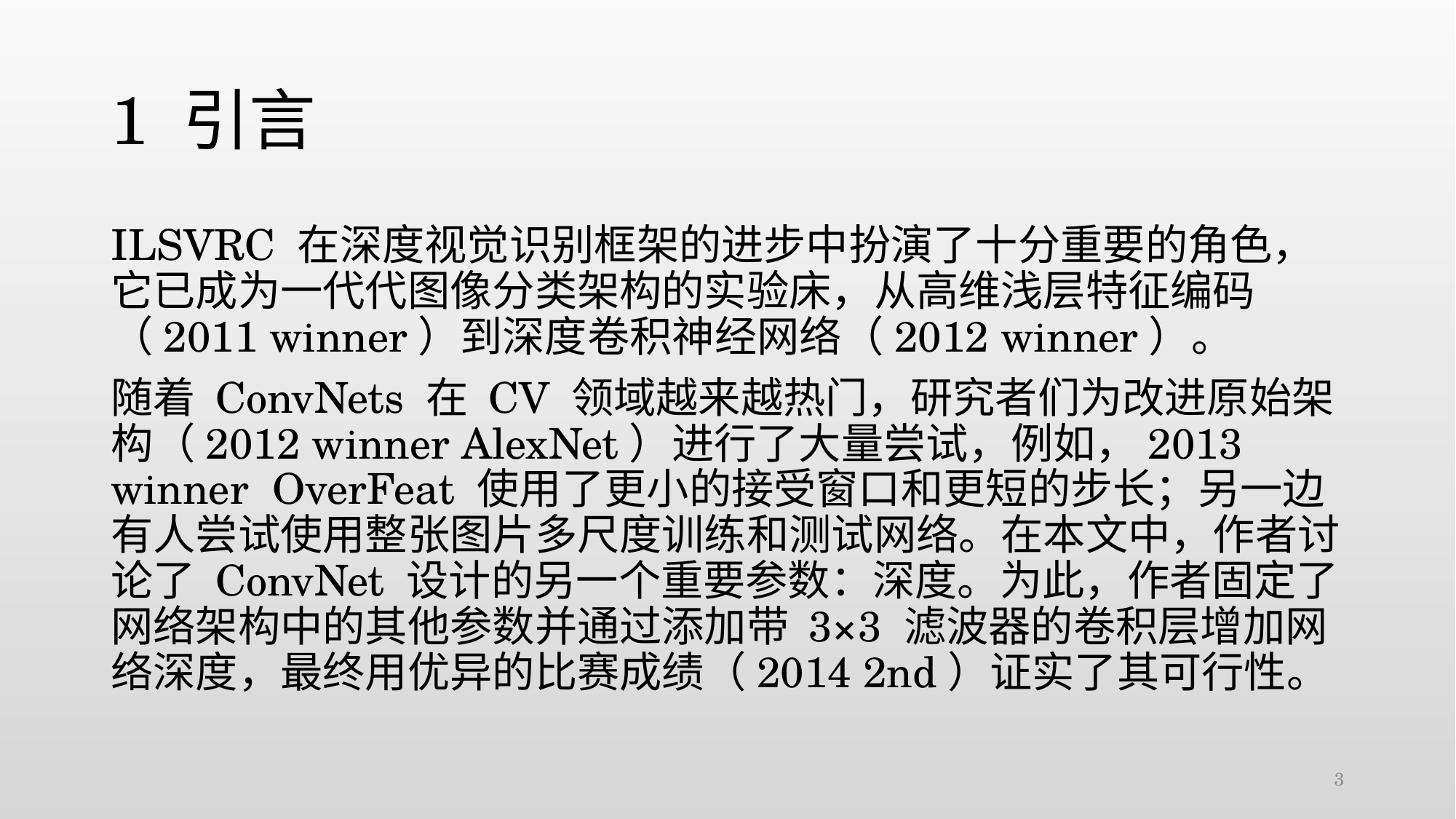

# 1 引言
ILSVRC 在深度视觉识别框架的进步中扮演了十分重要的角色，它已成为一代代图像分类架构的实验床，从高维浅层特征编码（2011 winner）到深度卷积神经网络（2012 winner）。
随着 ConvNets 在 CV 领域越来越热门，研究者们为改进原始架构（2012 winner AlexNet）进行了大量尝试，例如，2013 winner  OverFeat 使用了更小的接受窗口和更短的步长；另一边有人尝试使用整张图片多尺度训练和测试网络。在本文中，作者讨论了 ConvNet 设计的另一个重要参数：深度。为此，作者固定了网络架构中的其他参数并通过添加带 3×3 滤波器的卷积层增加网络深度，最终用优异的比赛成绩（2014 2nd）证实了其可行性。
3